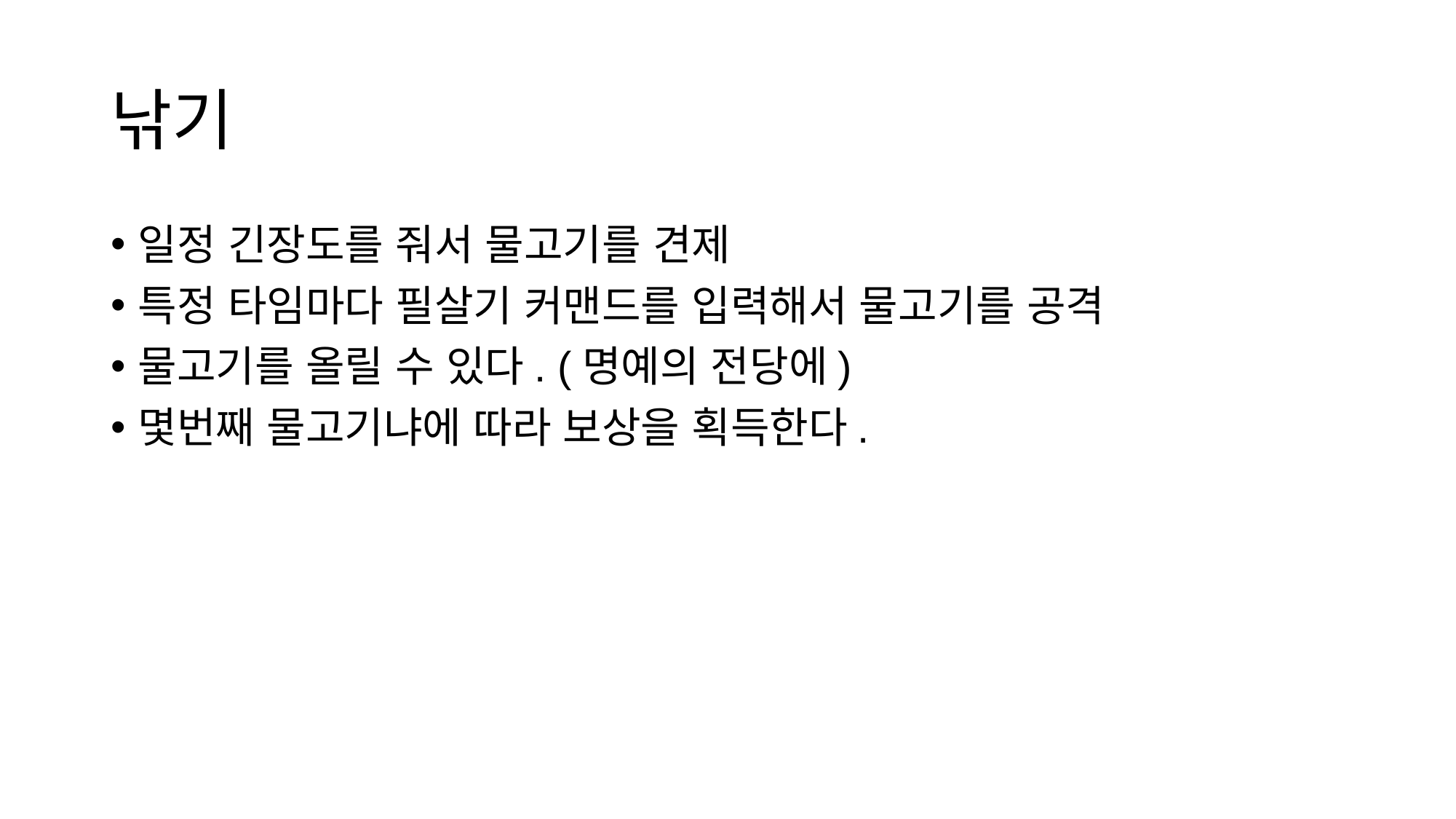

# 낚기
일정 긴장도를 줘서 물고기를 견제
특정 타임마다 필살기 커맨드를 입력해서 물고기를 공격
물고기를 올릴 수 있다. (명예의 전당에)
몇번째 물고기냐에 따라 보상을 획득한다.